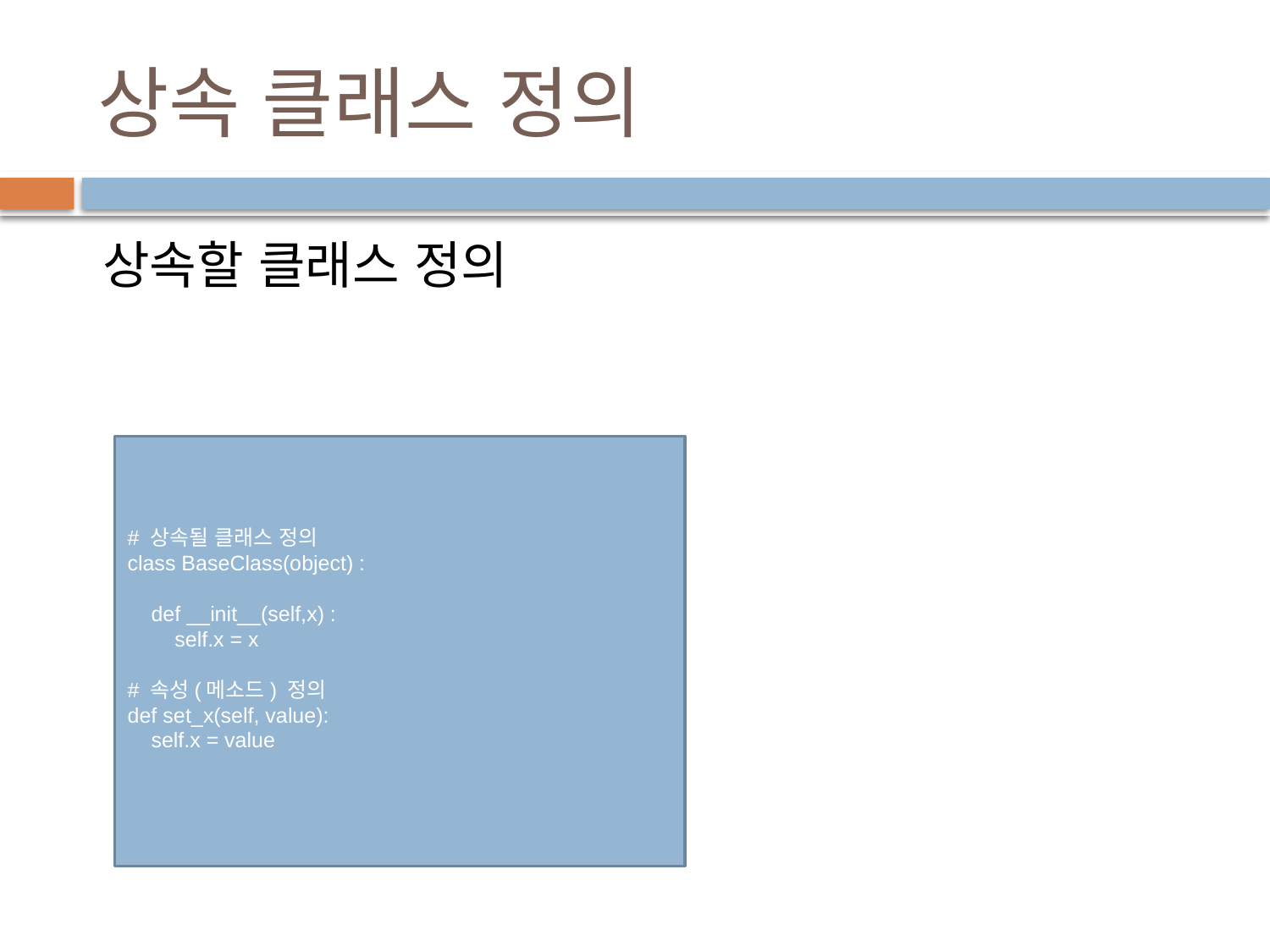

# 상속 클래스 정의
 상속할 클래스 정의
# 상속될 클래스 정의
class BaseClass(object) :

    def __init__(self,x) :
        self.x = x

# 속성(메소드) 정의
def set_x(self, value):
    self.x = value